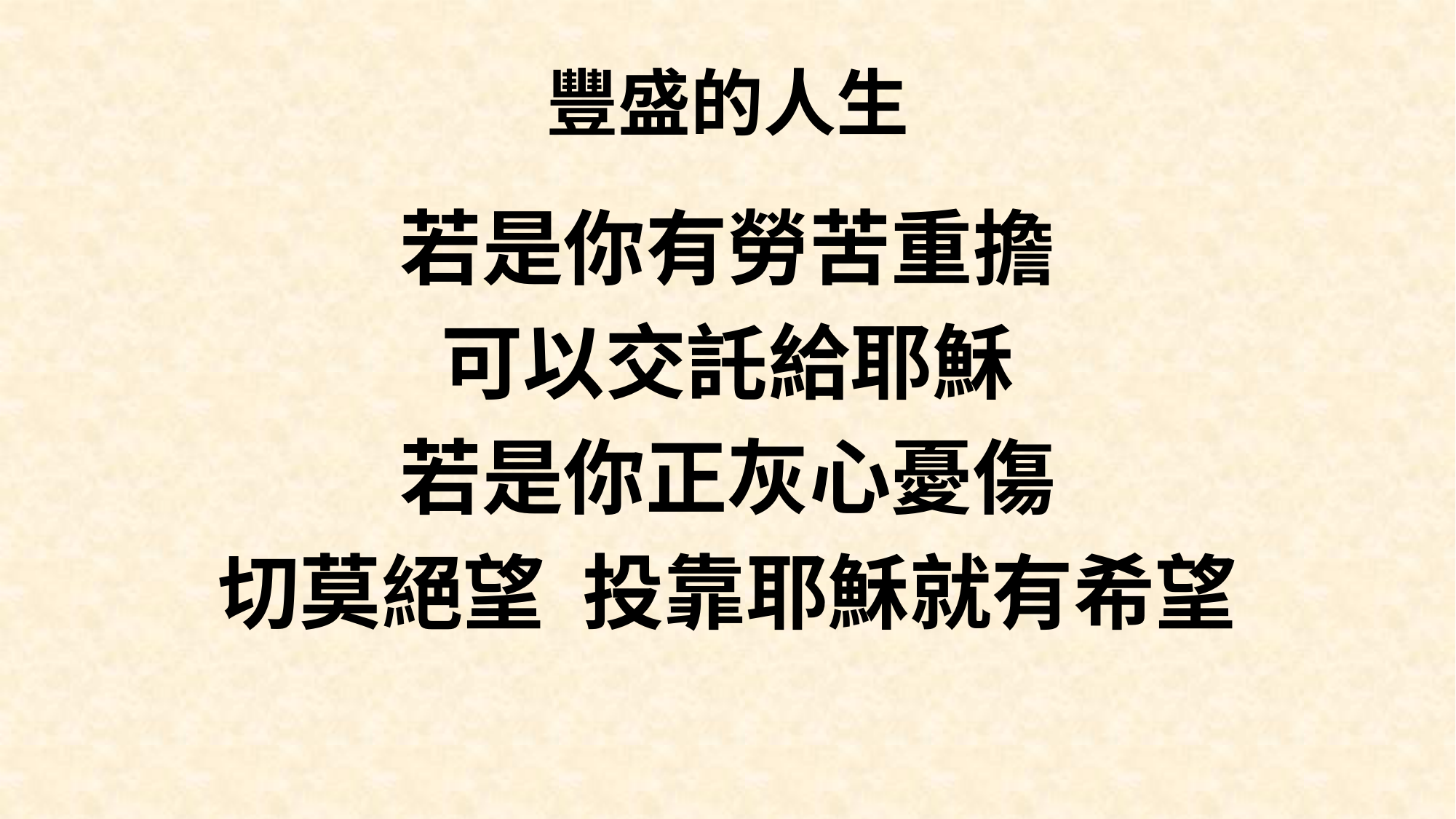

# 豐盛的人生
若是你有勞苦重擔
可以交託給耶穌
若是你正灰心憂傷
切莫絕望  投靠耶穌就有希望